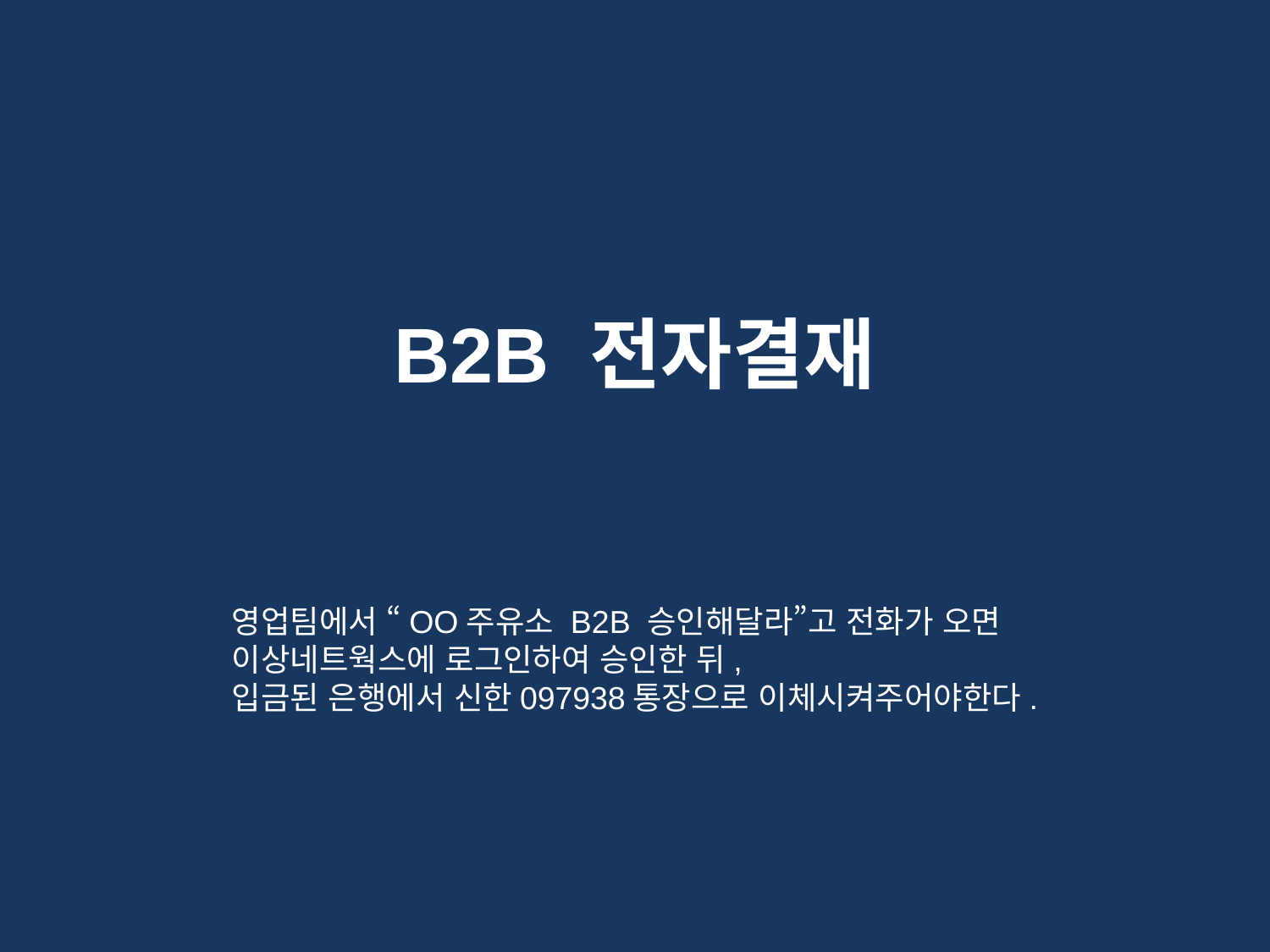

# B2B 전자결재
영업팀에서 “OO주유소 B2B 승인해달라”고 전화가 오면
이상네트웍스에 로그인하여 승인한 뒤,
입금된 은행에서 신한097938통장으로 이체시켜주어야한다.